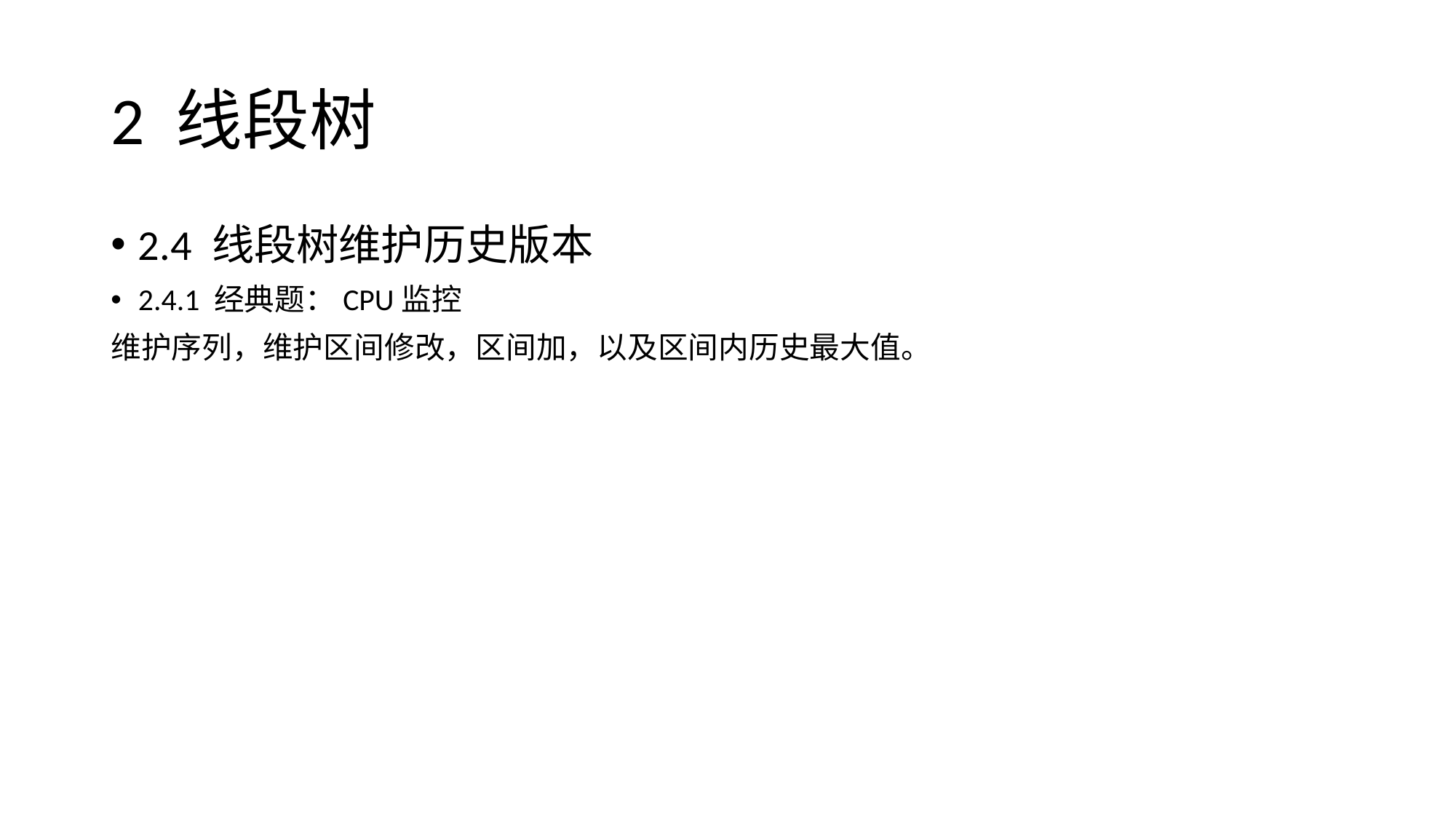

# 2 线段树
2.4 线段树维护历史版本
2.4.1 经典题：CPU监控
维护序列，维护区间修改，区间加，以及区间内历史最大值。